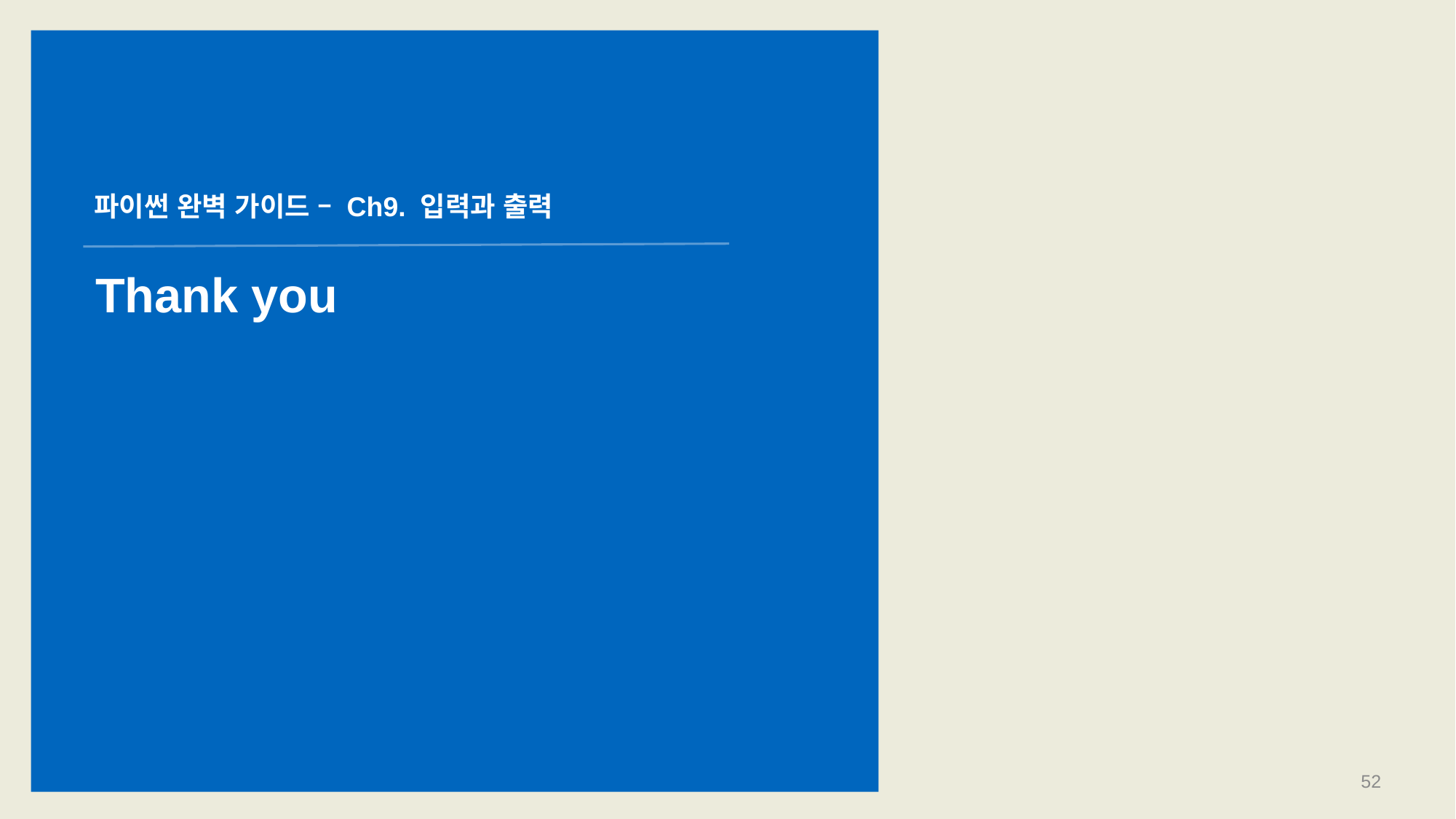

# 파이썬 완벽 가이드 – Ch9. 입력과 출력
Thank you
52